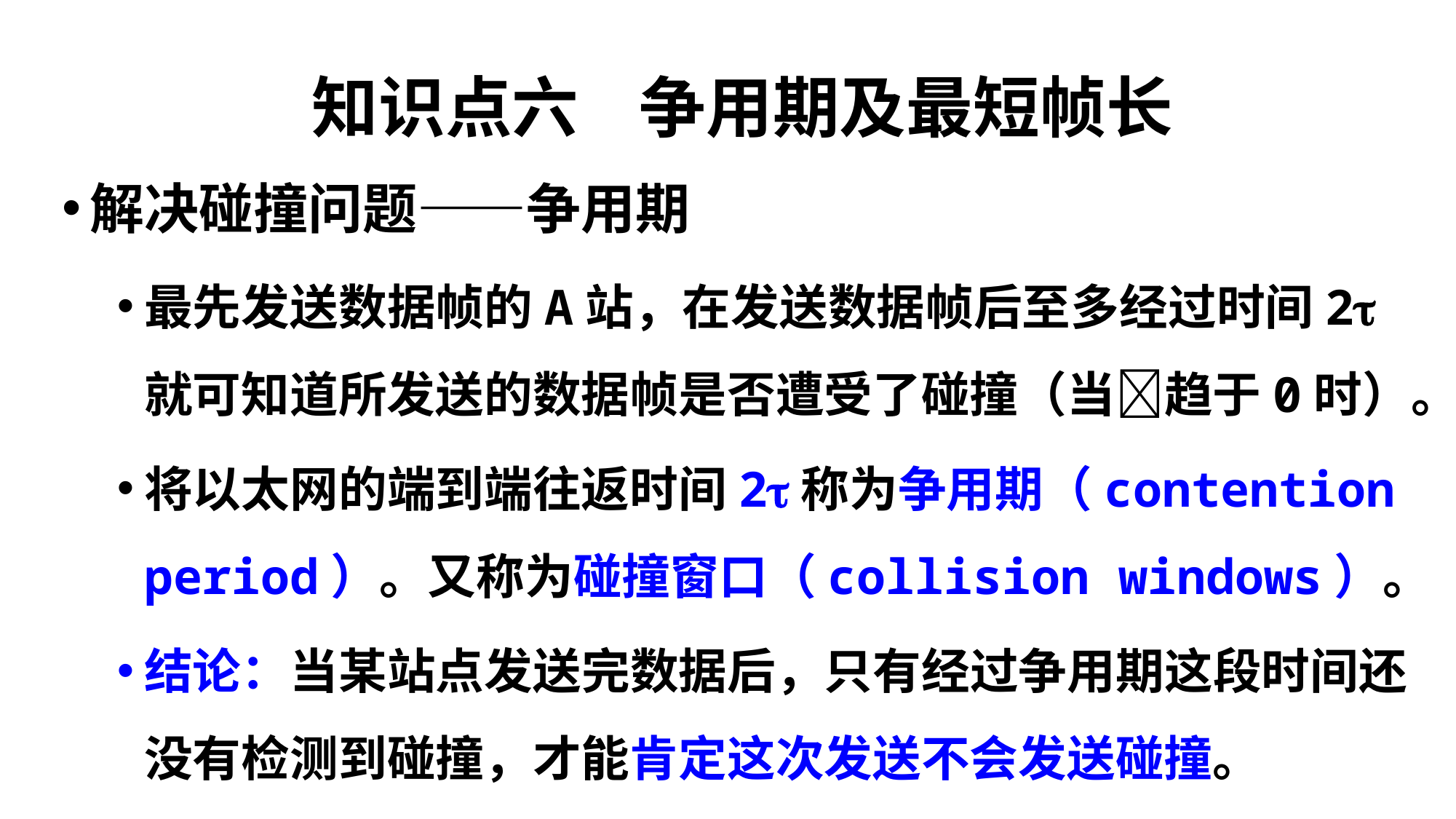

知识点六	争用期及最短帧长
解决碰撞问题——争用期
最先发送数据帧的A站，在发送数据帧后至多经过时间2τ就可知道所发送的数据帧是否遭受了碰撞（当δ趋于0时）。
将以太网的端到端往返时间2τ称为争用期（contention period）。又称为碰撞窗口（collision windows）。
结论：当某站点发送完数据后，只有经过争用期这段时间还没有检测到碰撞，才能肯定这次发送不会发送碰撞。